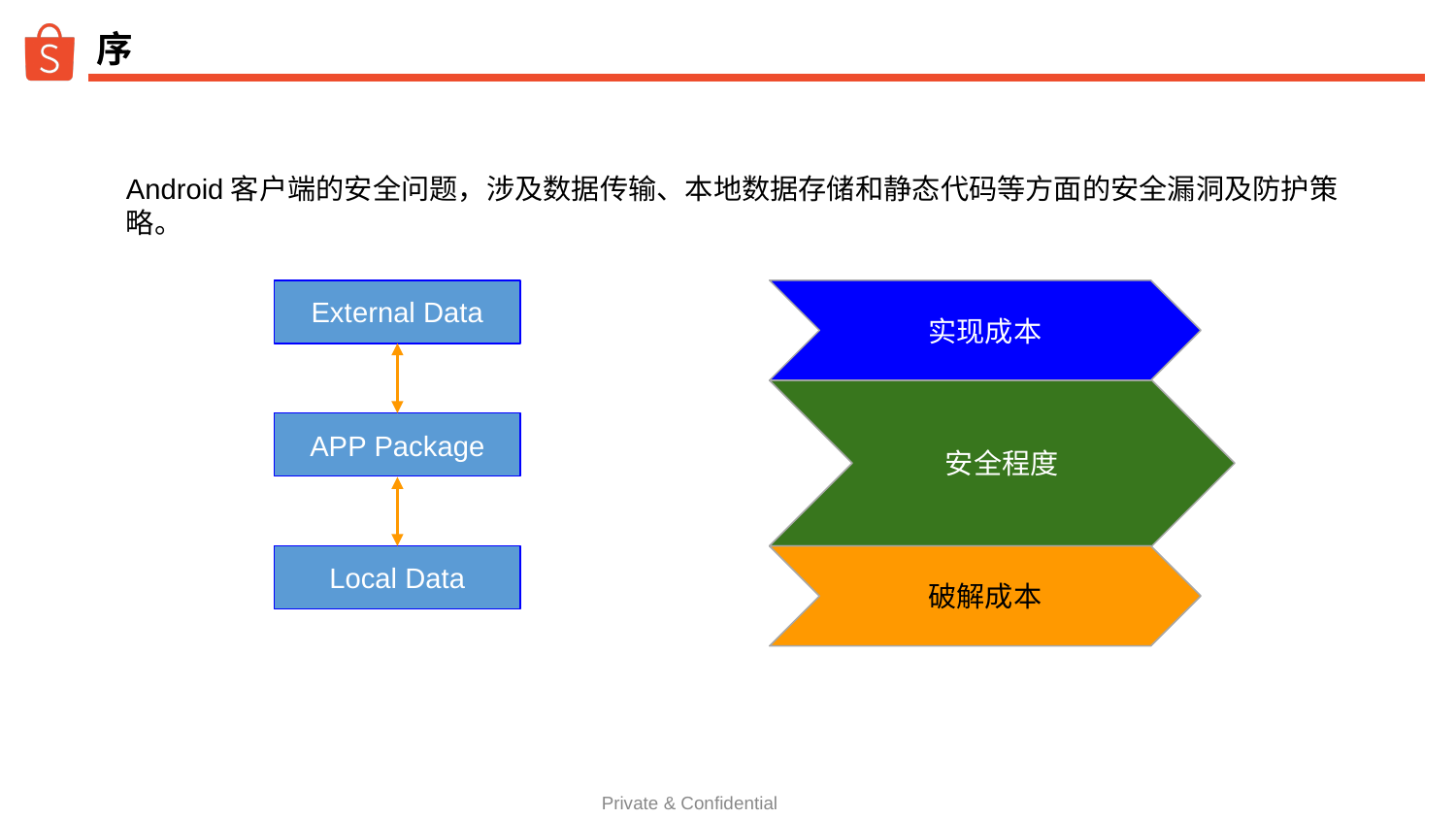

# 序
Android客户端的安全问题，涉及数据传输、本地数据存储和静态代码等方面的安全漏洞及防护策略。
External Data
实现成本
安全程度
APP Package
破解成本
Local Data
Private & Confidential